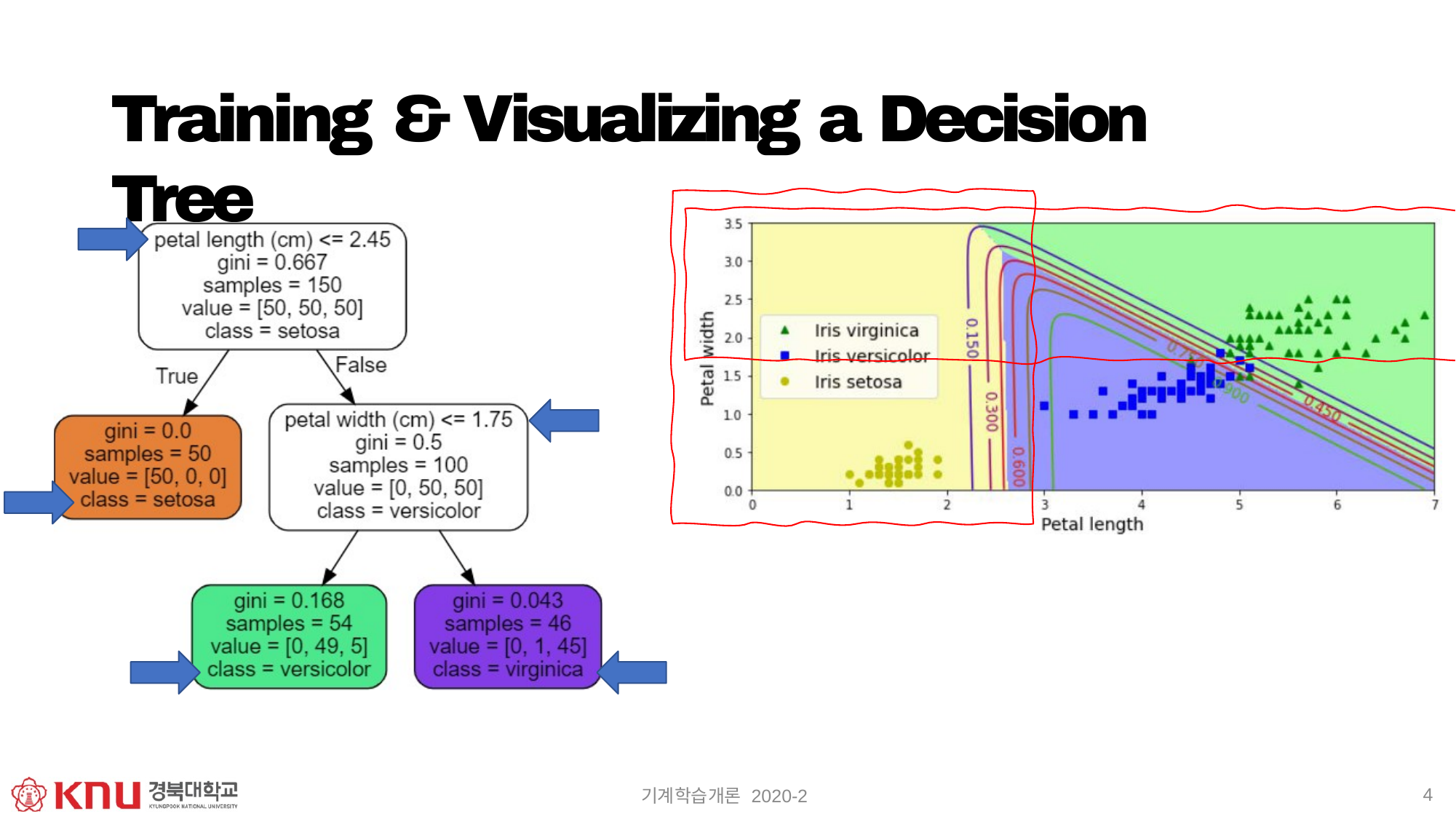

# Training & Visualizing a Decision Tree

4
기계학습개론 2020-2